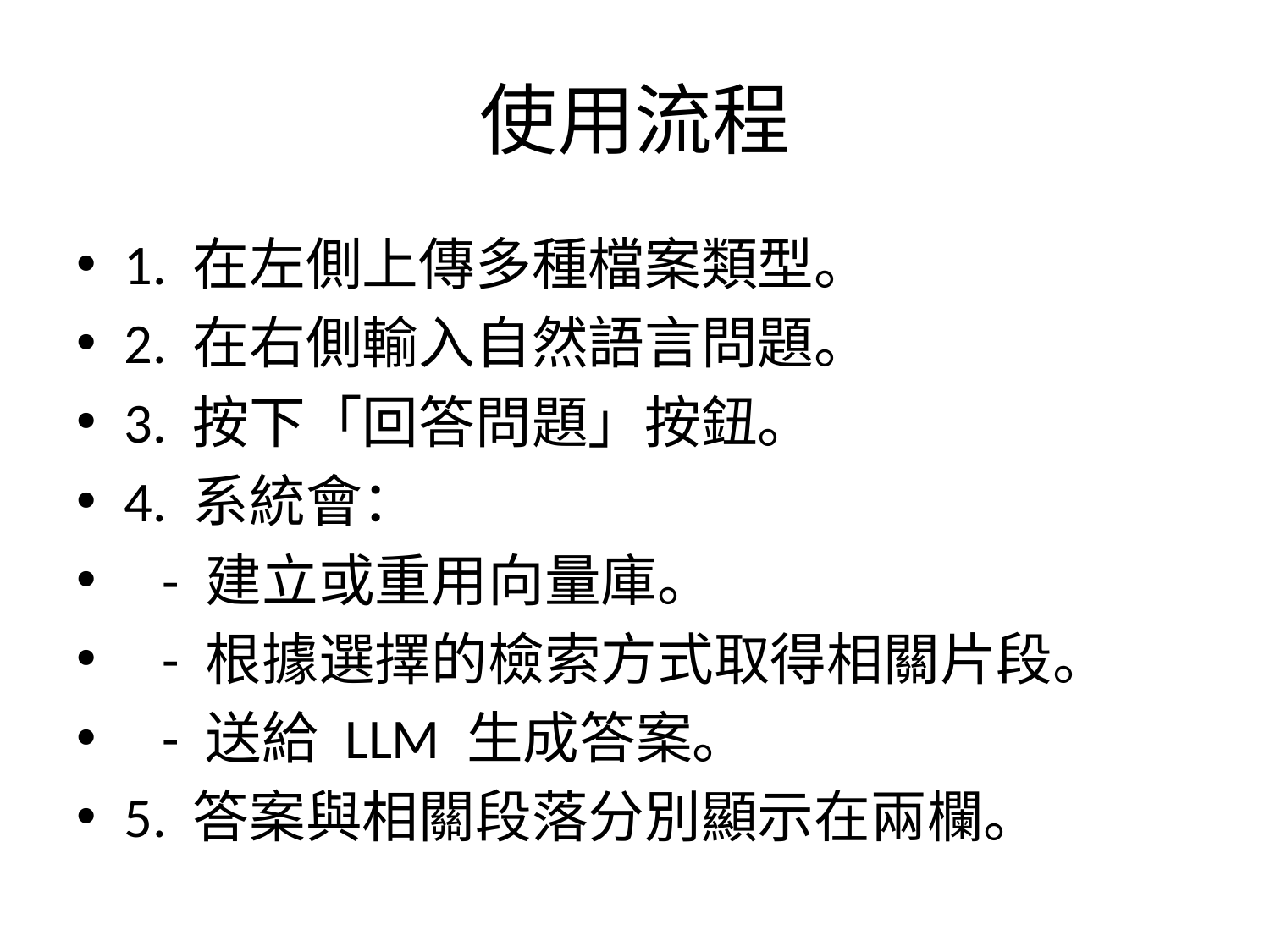

# 使用流程
1. 在左側上傳多種檔案類型。
2. 在右側輸入自然語言問題。
3. 按下「回答問題」按鈕。
4. 系統會：
   - 建立或重用向量庫。
   - 根據選擇的檢索方式取得相關片段。
   - 送給 LLM 生成答案。
5. 答案與相關段落分別顯示在兩欄。